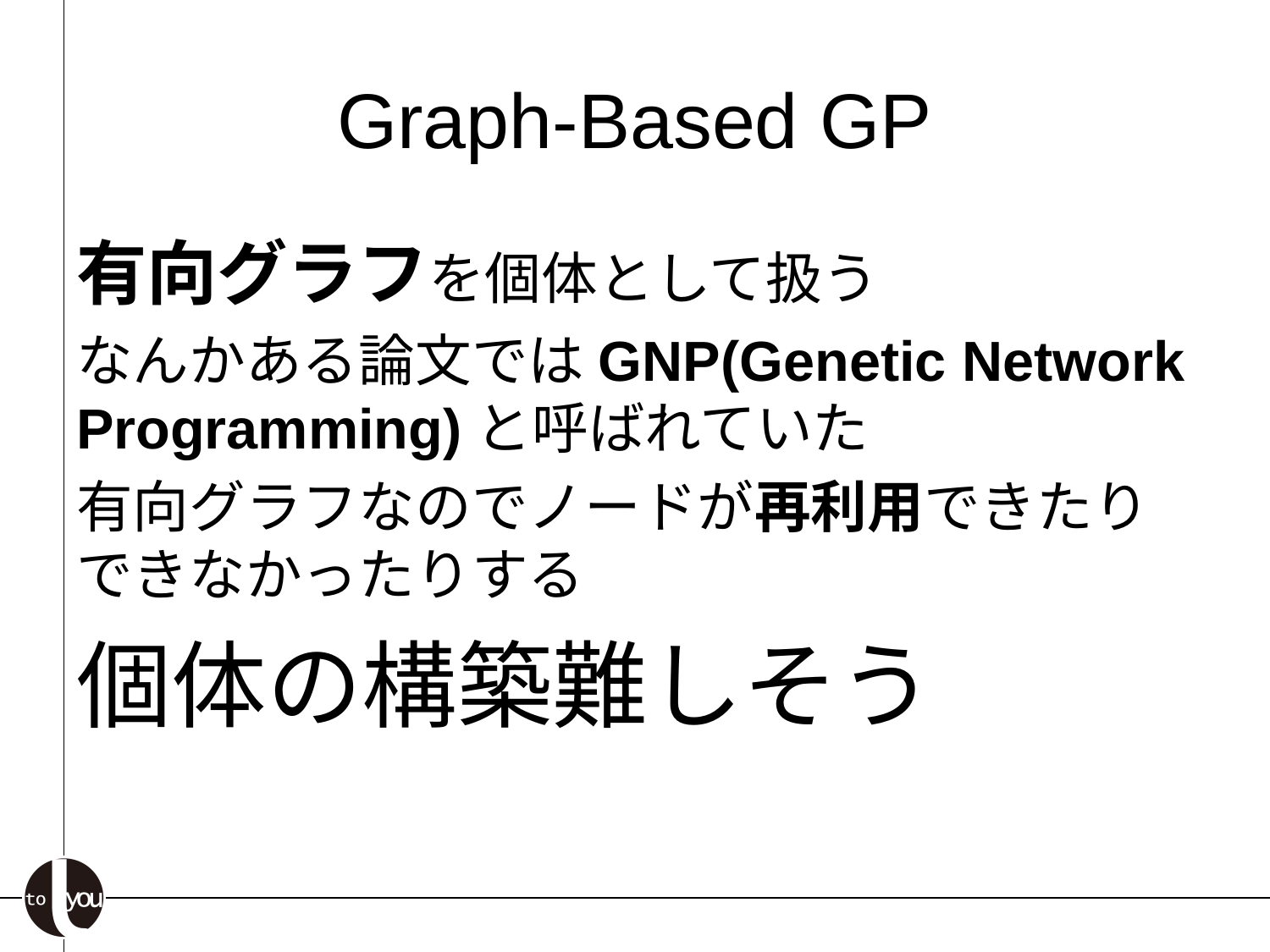

# Graph-Based GP
有向グラフを個体として扱う
なんかある論文ではGNP(Genetic Network Programming)と呼ばれていた
有向グラフなのでノードが再利用できたりできなかったりする
個体の構築難しそう